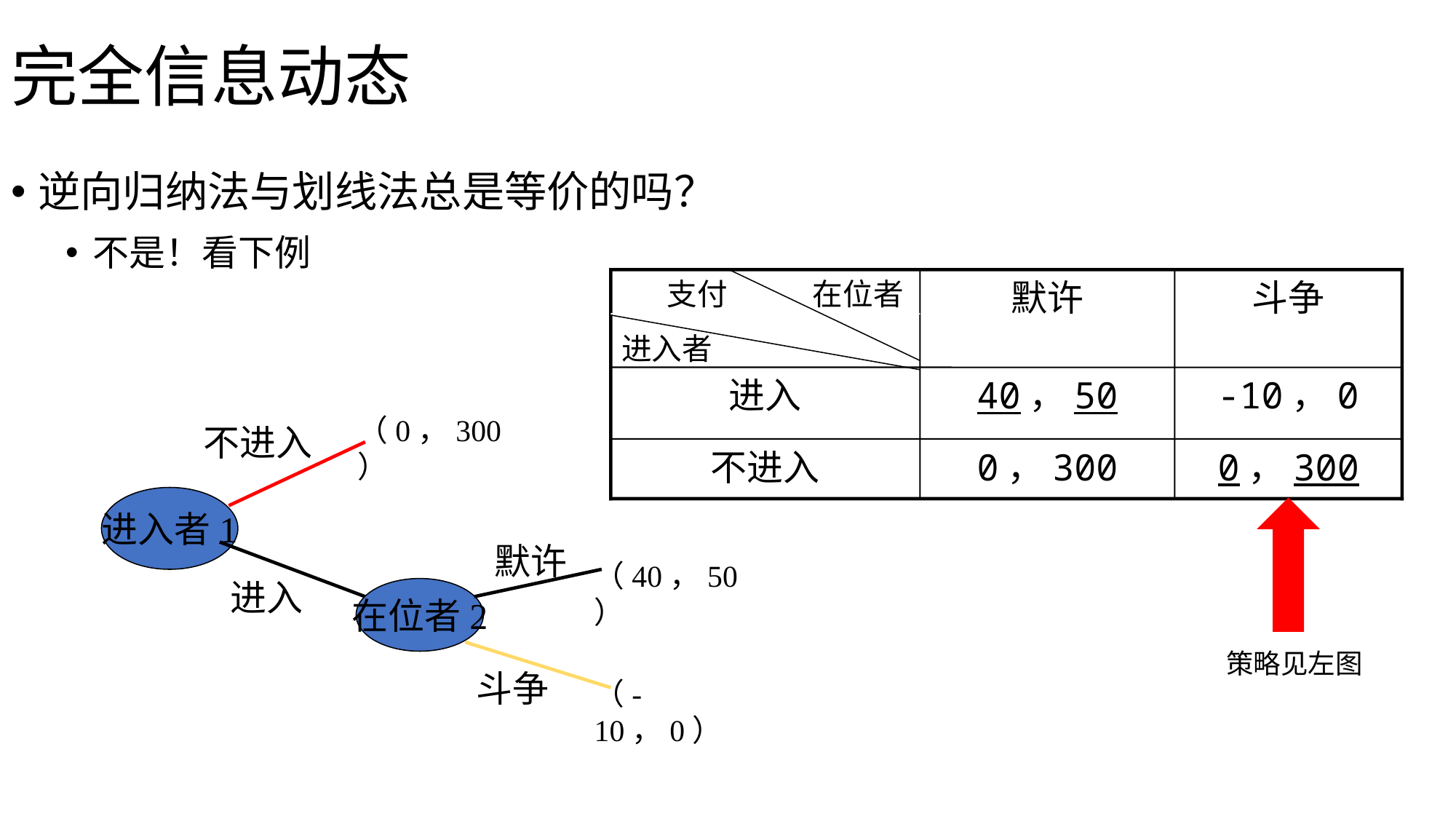

# 完全信息动态
逆向归纳法与划线法总是等价的吗？
不是！看下例

默许

斗争

进入

40，50
-10，0
不进入

0，300
0，300

支付

在位者

进入者
（0，300）
不进入

进入者1
默许

（40，50）
进入

在位者2

斗争
（-10，0）

策略见左图